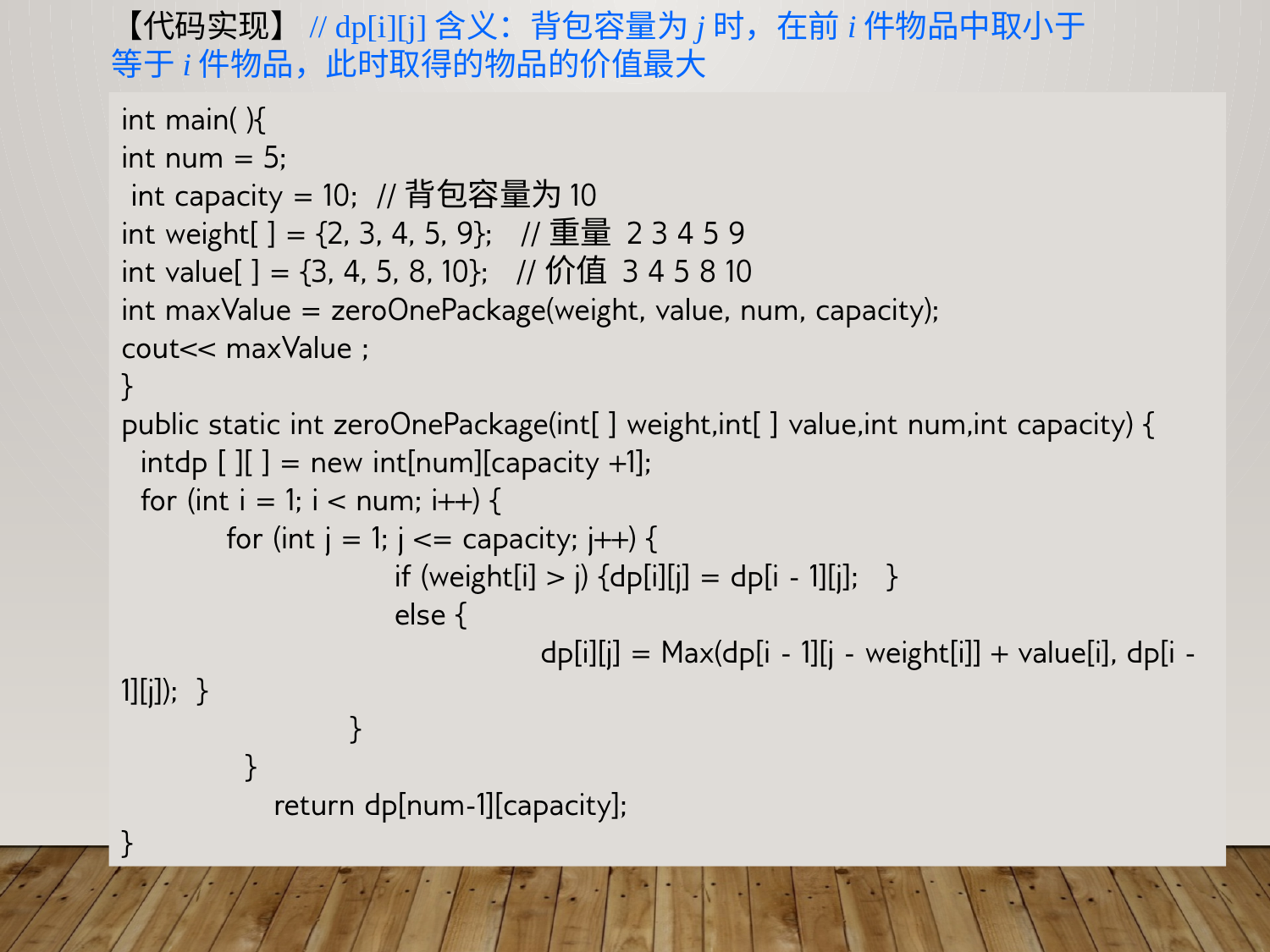

【代码实现】// dp[i][j]含义：背包容量为j时，在前i件物品中取小于等于i件物品，此时取得的物品的价值最大
int main( ){
int num = 5;
 int capacity = 10;  //背包容量为10
int weight[ ] = {2, 3, 4, 5, 9};   //重量 2 3 4 5 9
int value[ ] = {3, 4, 5, 8, 10};   //价值 3 4 5 8 10
int maxValue = zeroOnePackage(weight, value, num, capacity);
cout<< maxValue ;
}
public static int zeroOnePackage(int[ ] weight,int[ ] value,int num,int capacity) {
  intdp [ ][ ] = new int[num][capacity +1];
  for (int i = 1; i < num; i++) {
           for (int j = 1; j <= capacity; j++) {
		  if (weight[i] > j) {dp[i][j] = dp[i - 1][j];   }
		  else {
			    dp[i][j] = Max(dp[i - 1][j - weight[i]] + value[i], dp[i -1][j]);  }
                        }
             }
                return dp[num-1][capacity];
}
#